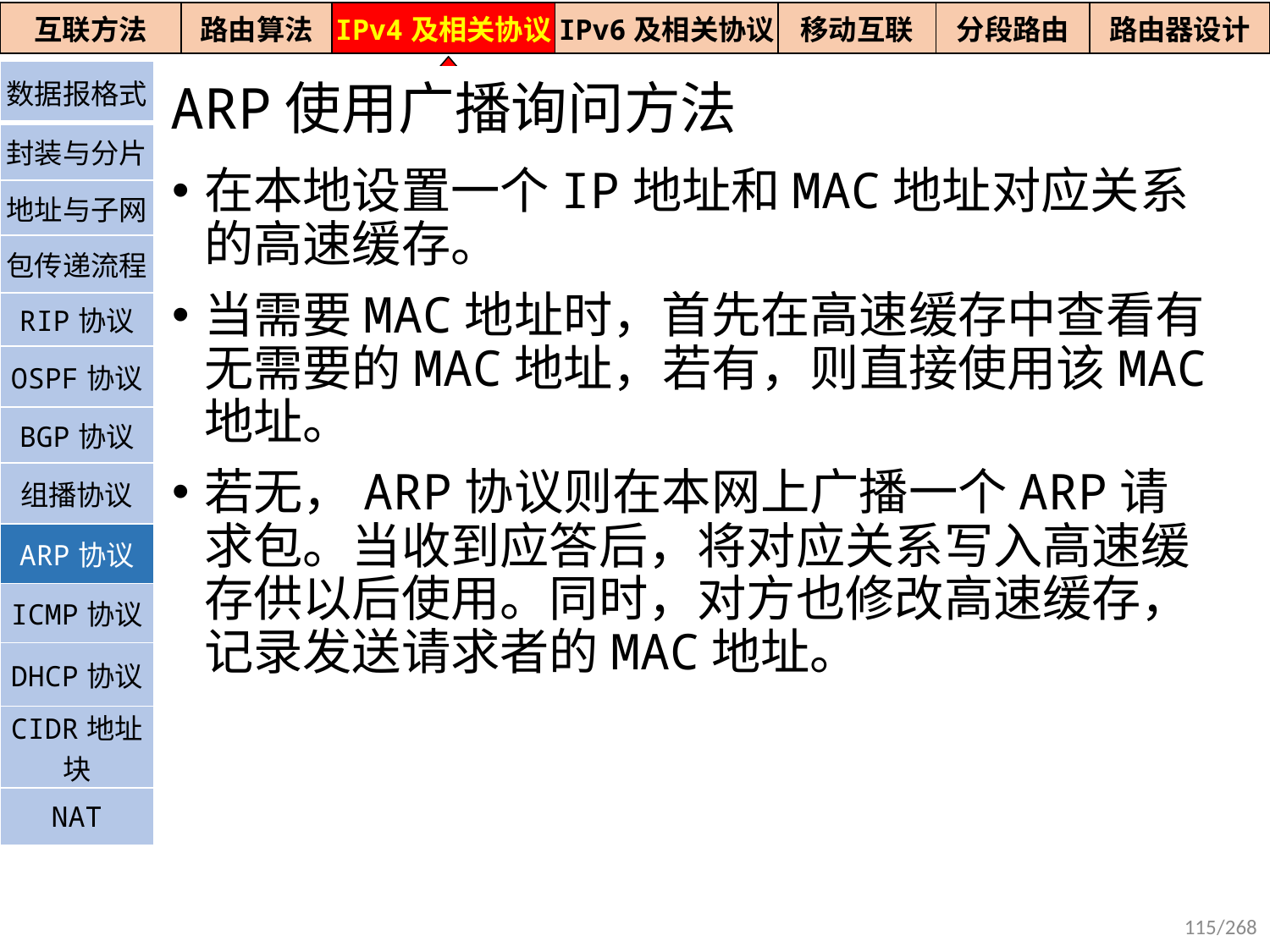

| 互联方法 | 路由算法 | IPv4及相关协议 | IPv6及相关协议 | 移动互联 | 分段路由 | 路由器设计 |
| --- | --- | --- | --- | --- | --- | --- |

| 数据报格式 |
| --- |
| 封装与分片 |
| 地址与子网 |
| 包传递流程 |
| RIP协议 |
| OSPF协议 |
| BGP协议 |
| 组播协议 |
| ARP协议 |
| ICMP协议 |
| DHCP协议 |
| CIDR地址块 |
| NAT |
ARP使用广播询问方法
在本地设置一个IP地址和MAC地址对应关系的高速缓存。
当需要MAC地址时，首先在高速缓存中查看有无需要的MAC地址，若有，则直接使用该MAC地址。
若无，ARP协议则在本网上广播一个ARP请求包。当收到应答后，将对应关系写入高速缓存供以后使用。同时，对方也修改高速缓存，记录发送请求者的MAC地址。
115/268